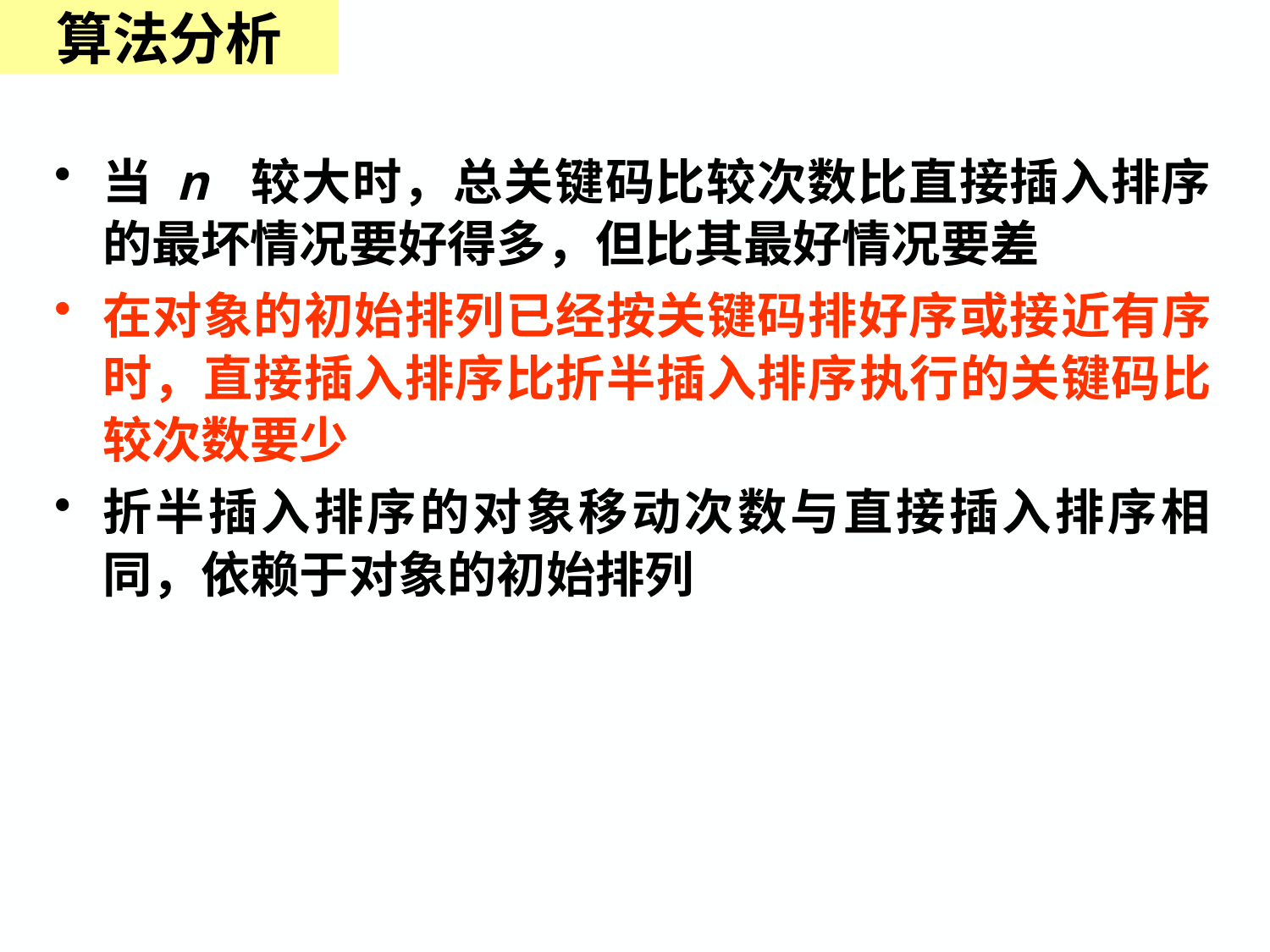

算法分析
当 n 较大时，总关键码比较次数比直接插入排序的最坏情况要好得多，但比其最好情况要差
在对象的初始排列已经按关键码排好序或接近有序时，直接插入排序比折半插入排序执行的关键码比较次数要少
折半插入排序的对象移动次数与直接插入排序相同，依赖于对象的初始排列